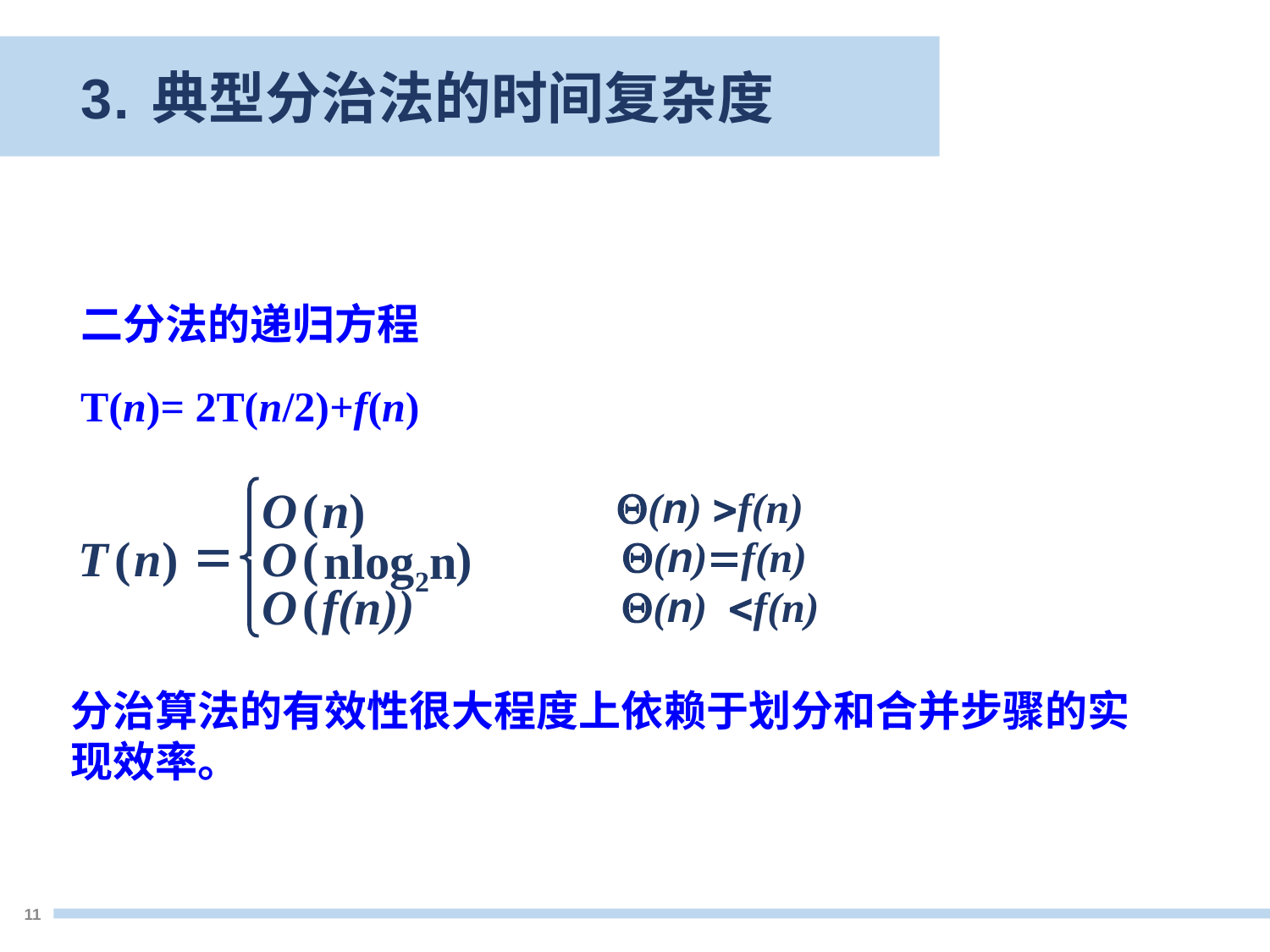

典型分治法的时间复杂度
二分法的递归方程
T(n)= 2T(n/2)+f(n)

O
(
n
)
Θ(n) >f(n)

=
T
(
n
)
O
(
)

nlog2n
Θ(n)=f(n)

O
(
f(n))
Θ(n) <f(n)

分治算法的有效性很大程度上依赖于划分和合并步骤的实现效率。
11